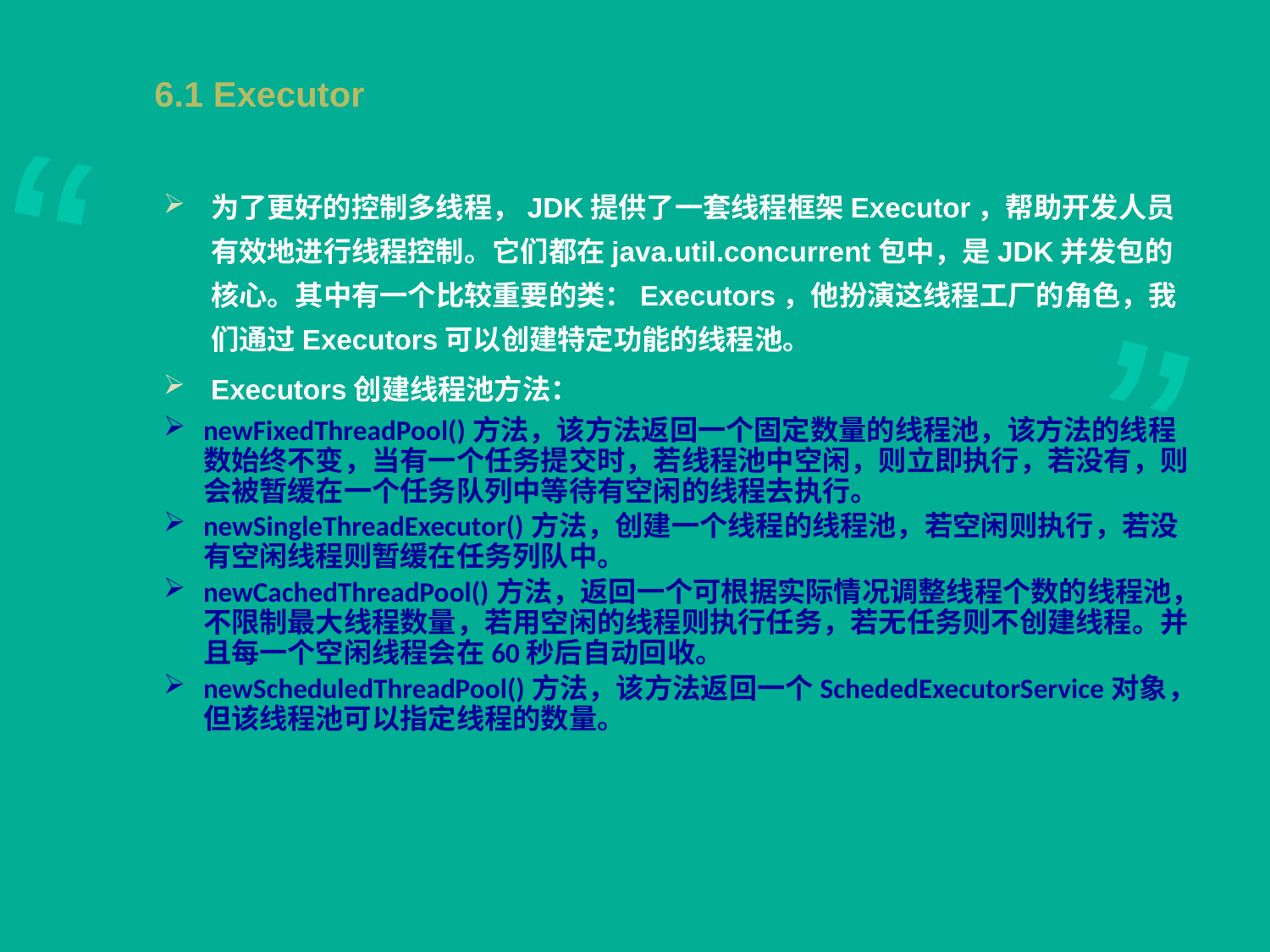

# 6.1 Executor
为了更好的控制多线程，JDK提供了一套线程框架Executor，帮助开发人员有效地进行线程控制。它们都在java.util.concurrent包中，是JDK并发包的核心。其中有一个比较重要的类：Executors，他扮演这线程工厂的角色，我们通过Executors可以创建特定功能的线程池。
Executors创建线程池方法：
newFixedThreadPool()方法，该方法返回一个固定数量的线程池，该方法的线程数始终不变，当有一个任务提交时，若线程池中空闲，则立即执行，若没有，则会被暂缓在一个任务队列中等待有空闲的线程去执行。
newSingleThreadExecutor()方法，创建一个线程的线程池，若空闲则执行，若没有空闲线程则暂缓在任务列队中。
newCachedThreadPool()方法，返回一个可根据实际情况调整线程个数的线程池，不限制最大线程数量，若用空闲的线程则执行任务，若无任务则不创建线程。并且每一个空闲线程会在60秒后自动回收。
newScheduledThreadPool()方法，该方法返回一个SchededExecutorService对象，但该线程池可以指定线程的数量。